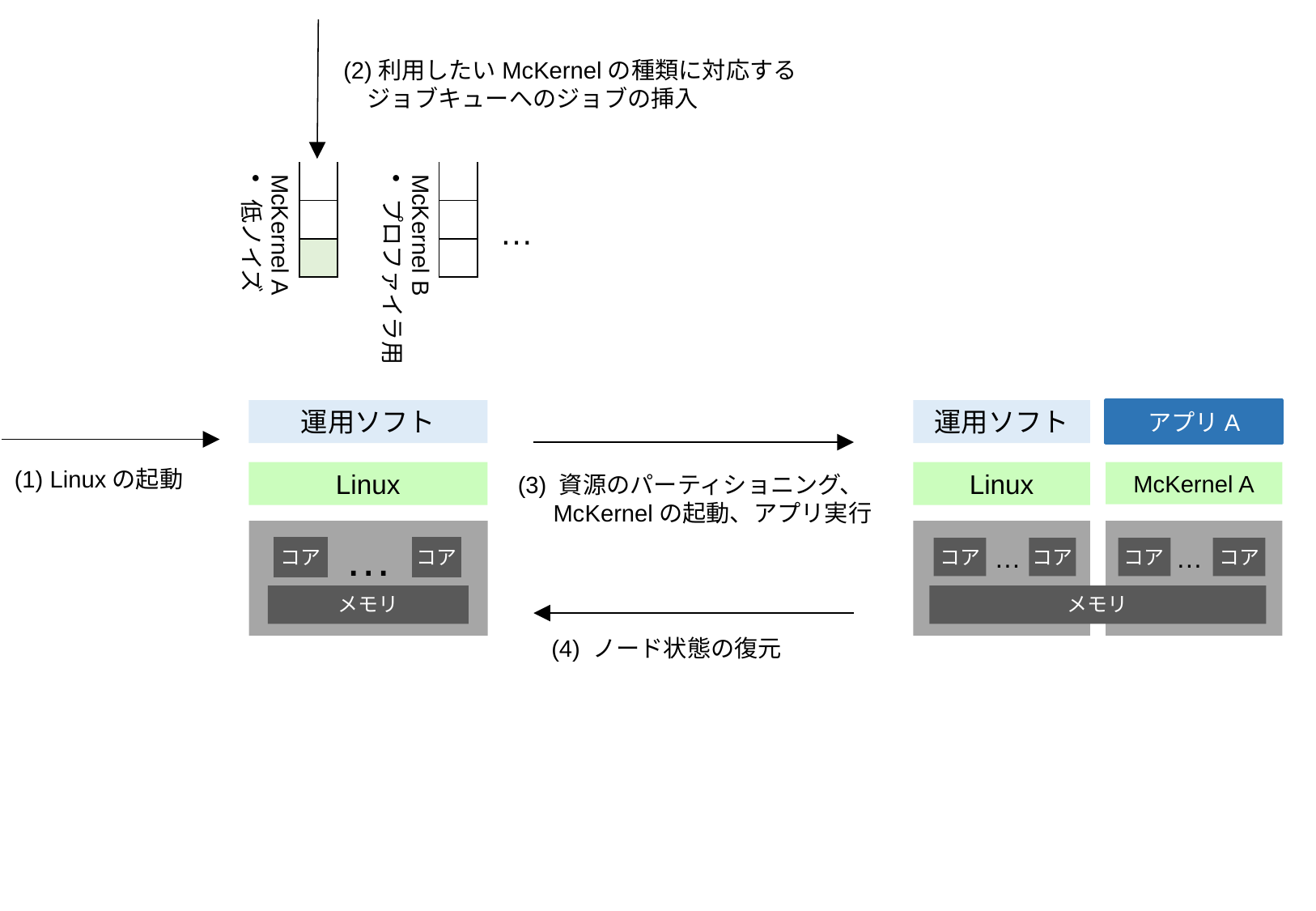

(2)利用したいMcKernelの種類に対応するジョブキューへのジョブの挿入
McKernel A
低ノイズ
|  |
| --- |
|  |
|  |
McKernel B
プロファイラ用
|  |
| --- |
|  |
|  |
…
運用ソフト
運用ソフト
アプリA
(1) Linuxの起動
Linux
Linux
McKernel A
(3) 資源のパーティショニング、McKernelの起動、アプリ実行

コア
コア
コア
コア
コア
コア
…
…
…
メモリ
メモリ
(4) ノード状態の復元